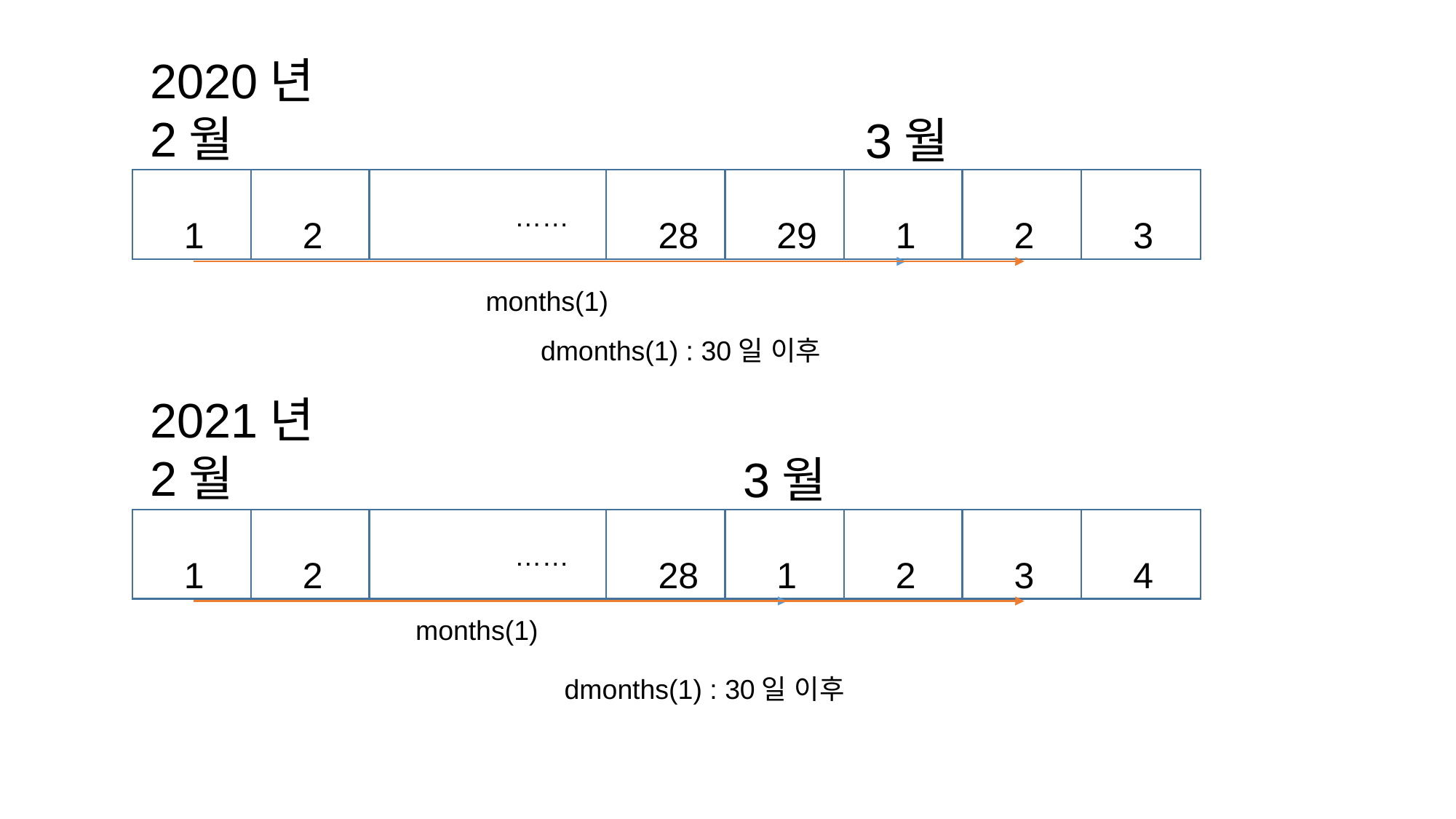

2020년
2월
3월

1

2

28

29

1

2

3
……
months(1)
dmonths(1) : 30일 이후
2021년
2월
3월

1

2

28

1

2

3

4
……
months(1)
dmonths(1) : 30일 이후